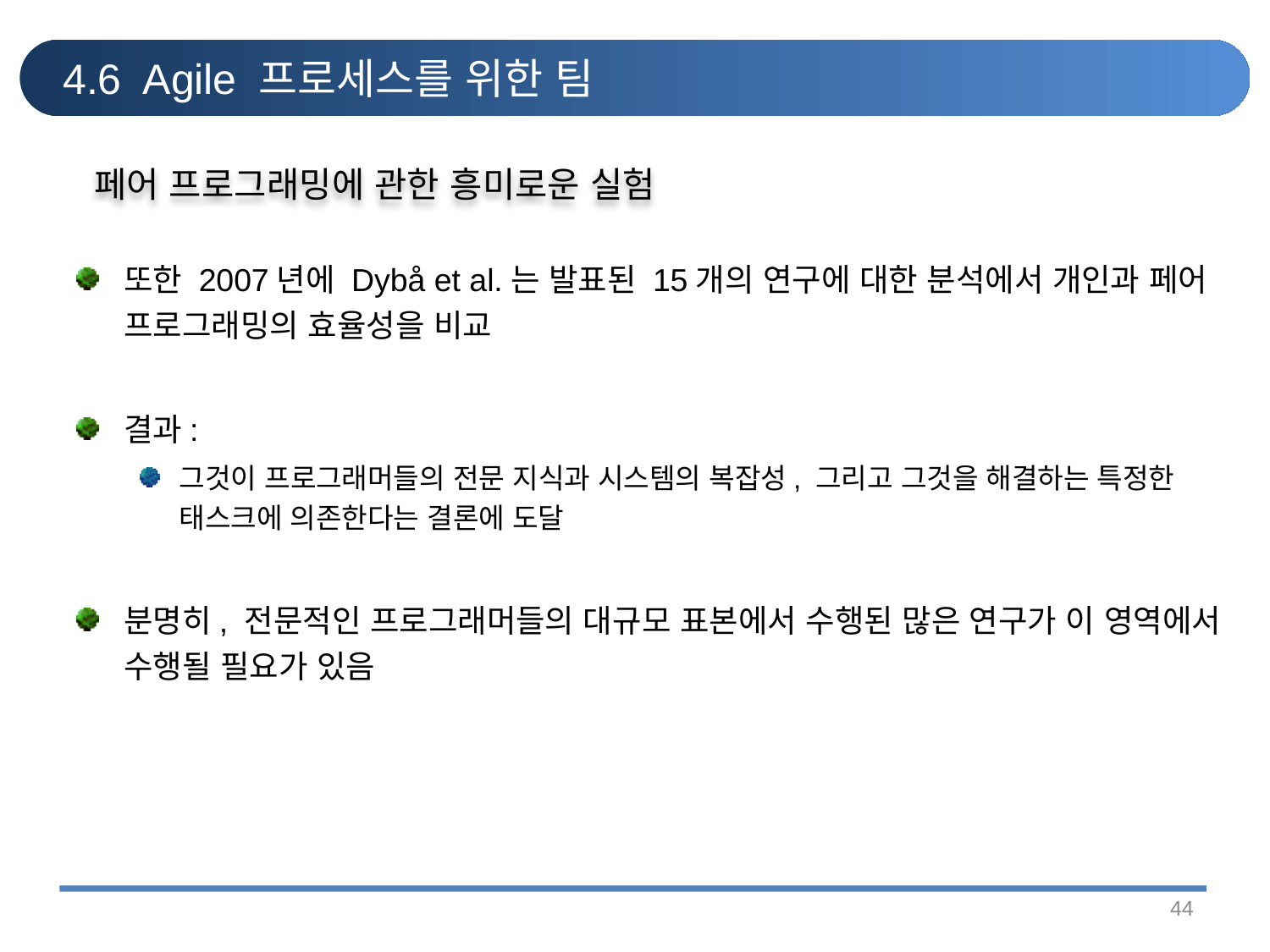

# 4.6  Agile 프로세스를 위한 팀
페어 프로그래밍에 관한 흥미로운 실험
또한 2007년에 Dybå et al.는 발표된 15개의 연구에 대한 분석에서 개인과 페어 프로그래밍의 효율성을 비교

결과:
그것이 프로그래머들의 전문 지식과 시스템의 복잡성, 그리고 그것을 해결하는 특정한 태스크에 의존한다는 결론에 도달

분명히, 전문적인 프로그래머들의 대규모 표본에서 수행된 많은 연구가 이 영역에서 수행될 필요가 있음

44